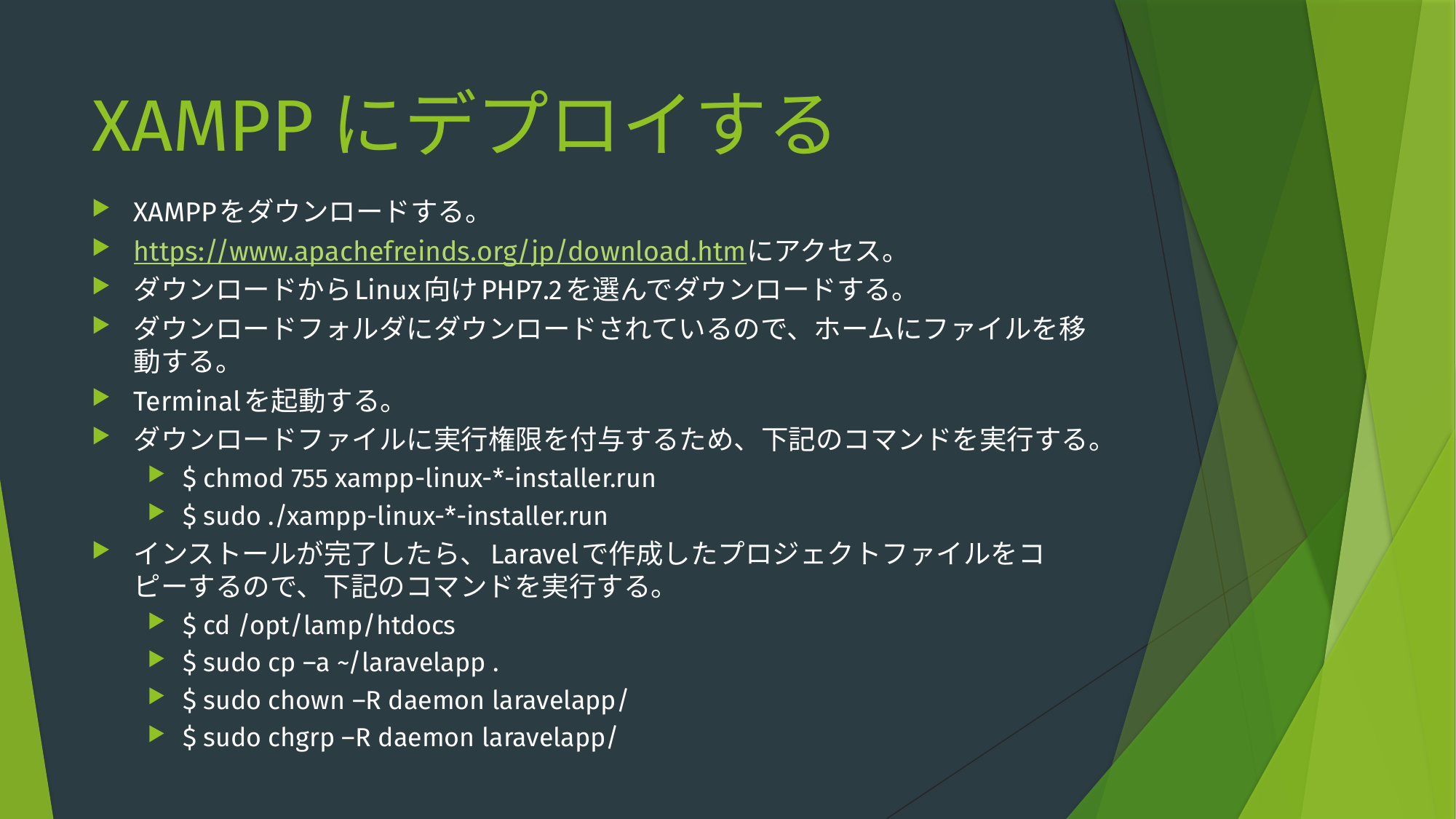

# XAMPPにデプロイする
XAMPPをダウンロードする。
https://www.apachefreinds.org/jp/download.htmにアクセス。
ダウンロードからLinux向けPHP7.2を選んでダウンロードする。
ダウンロードフォルダにダウンロードされているので、ホームにファイルを移動する。
Terminalを起動する。
ダウンロードファイルに実行権限を付与するため、下記のコマンドを実行する。
$ chmod 755 xampp-linux-*-installer.run
$ sudo ./xampp-linux-*-installer.run
インストールが完了したら、Laravelで作成したプロジェクトファイルをコピーするので、下記のコマンドを実行する。
$ cd /opt/lamp/htdocs
$ sudo cp –a ~/laravelapp .
$ sudo chown –R daemon laravelapp/
$ sudo chgrp –R daemon laravelapp/